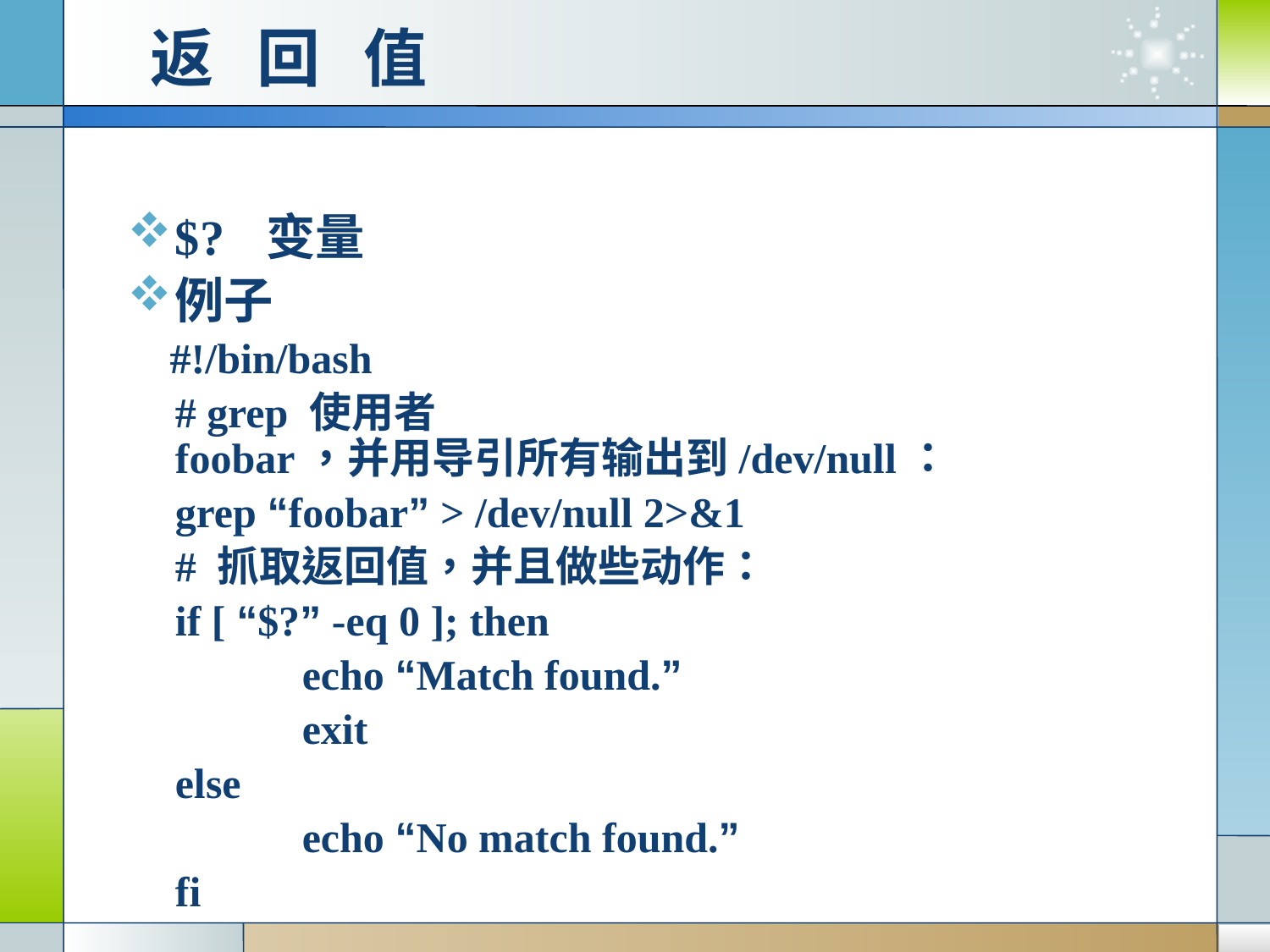

# 返   回   值
$? 变量
例子
    #!/bin/bash
	# grep 使用者 foobar，并用导引所有输出到/dev/null：
	grep “foobar” > /dev/null 2>&1
	# 抓取返回值，并且做些动作：
	if [ “$?” -eq 0 ]; then
		echo “Match found.”
		exit
	else
		echo “No match found.”
	fi